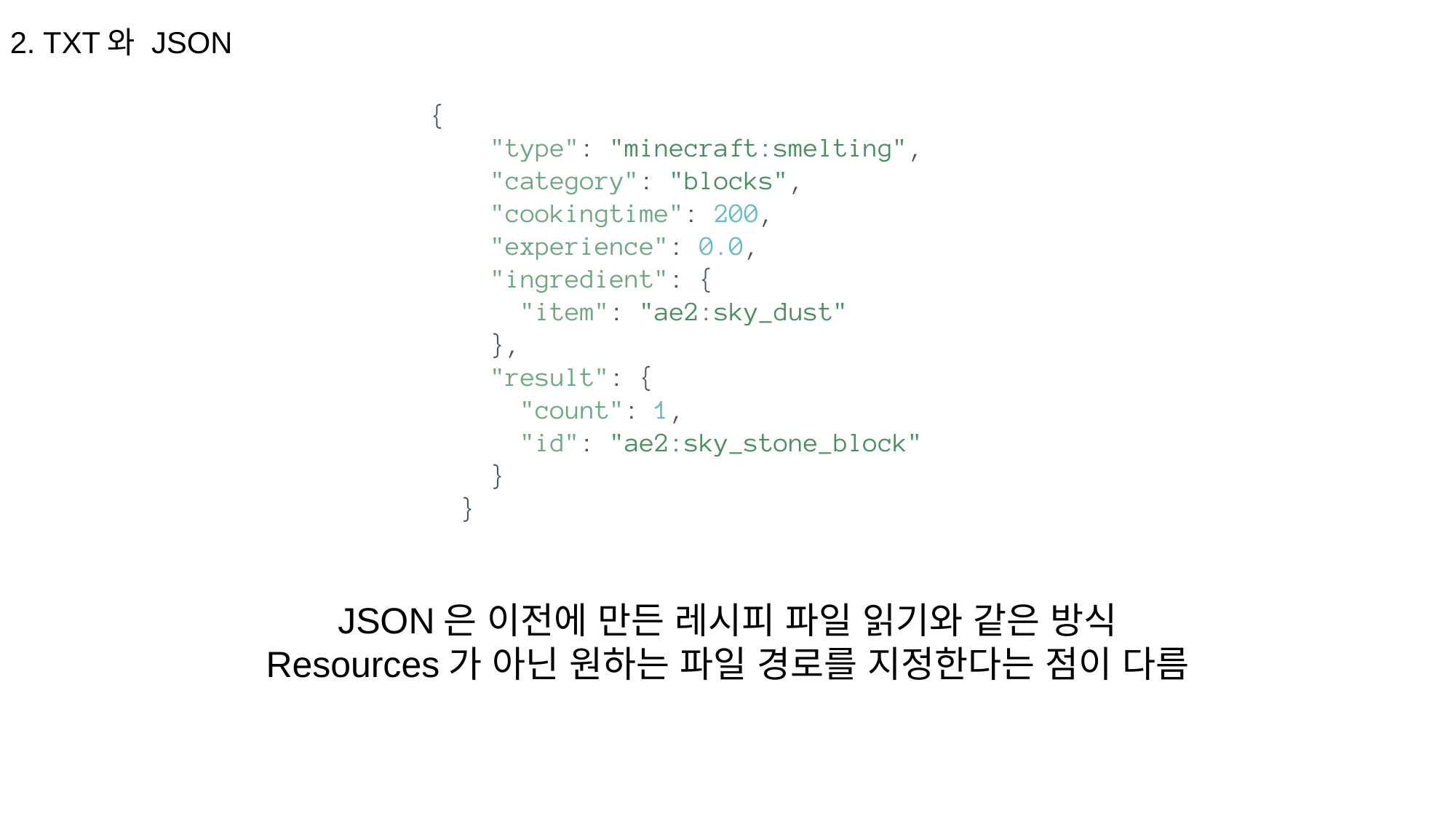

2. TXT와 JSON
{
    "type": "minecraft:smelting",
    "category": "blocks",
    "cookingtime": 200,
    "experience": 0.0,
    "ingredient": {
      "item": "ae2:sky_dust"
    },
    "result": {
      "count": 1,
      "id": "ae2:sky_stone_block"
    }
  }
JSON은 이전에 만든 레시피 파일 읽기와 같은 방식
Resources가 아닌 원하는 파일 경로를 지정한다는 점이 다름